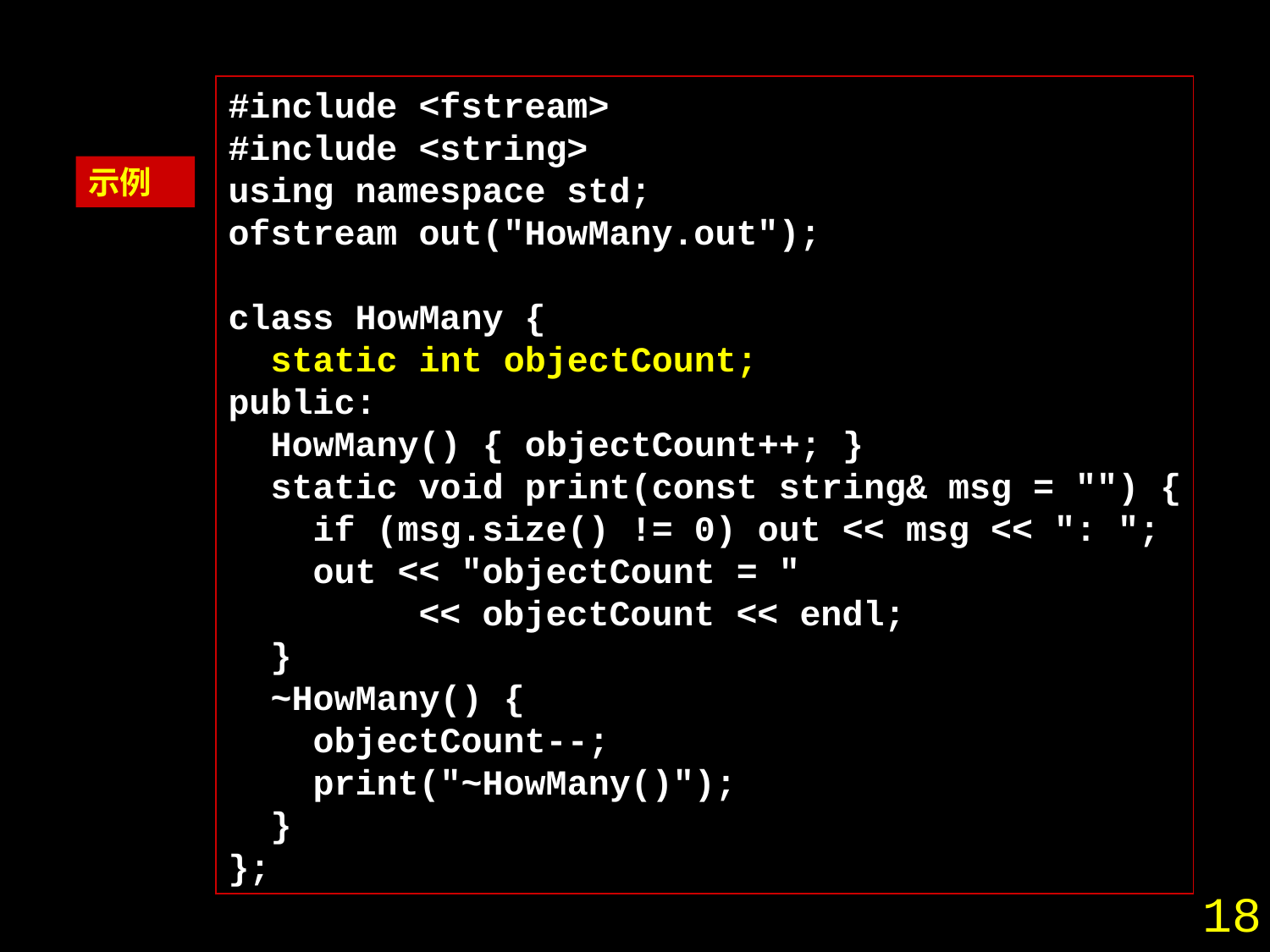

#include <fstream>
#include <string>
using namespace std;
ofstream out("HowMany.out");

class HowMany {
  static int objectCount;
public:
  HowMany() { objectCount++; }
  static void print(const string& msg = "") {
    if (msg.size() != 0) out << msg << ": ";
    out << "objectCount = "
         << objectCount << endl;
  }
  ~HowMany() {
    objectCount--;
    print("~HowMany()");
  }
};
示例
18